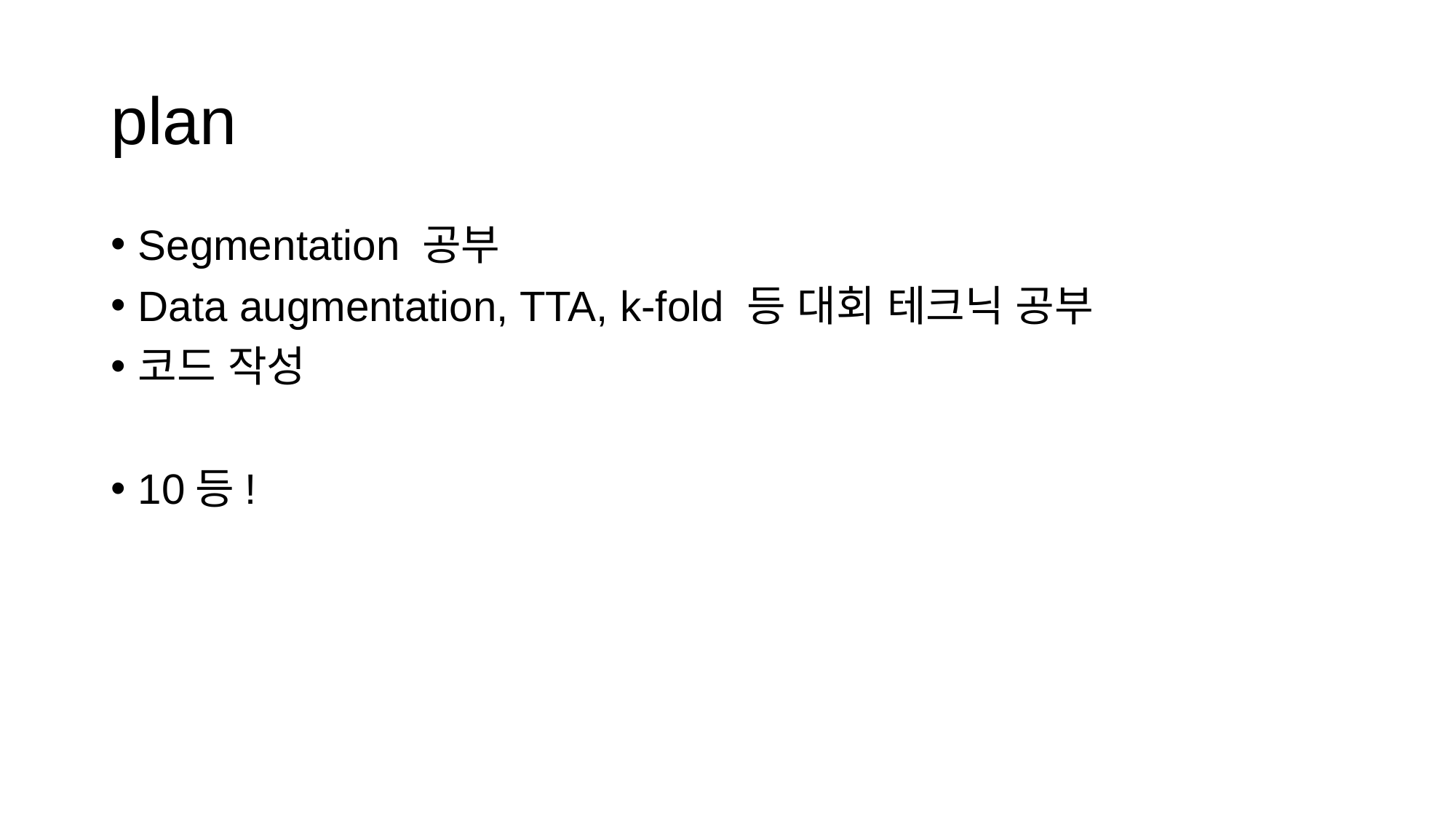

# plan
Segmentation 공부
Data augmentation, TTA, k-fold 등 대회 테크닉 공부
코드 작성

10등!